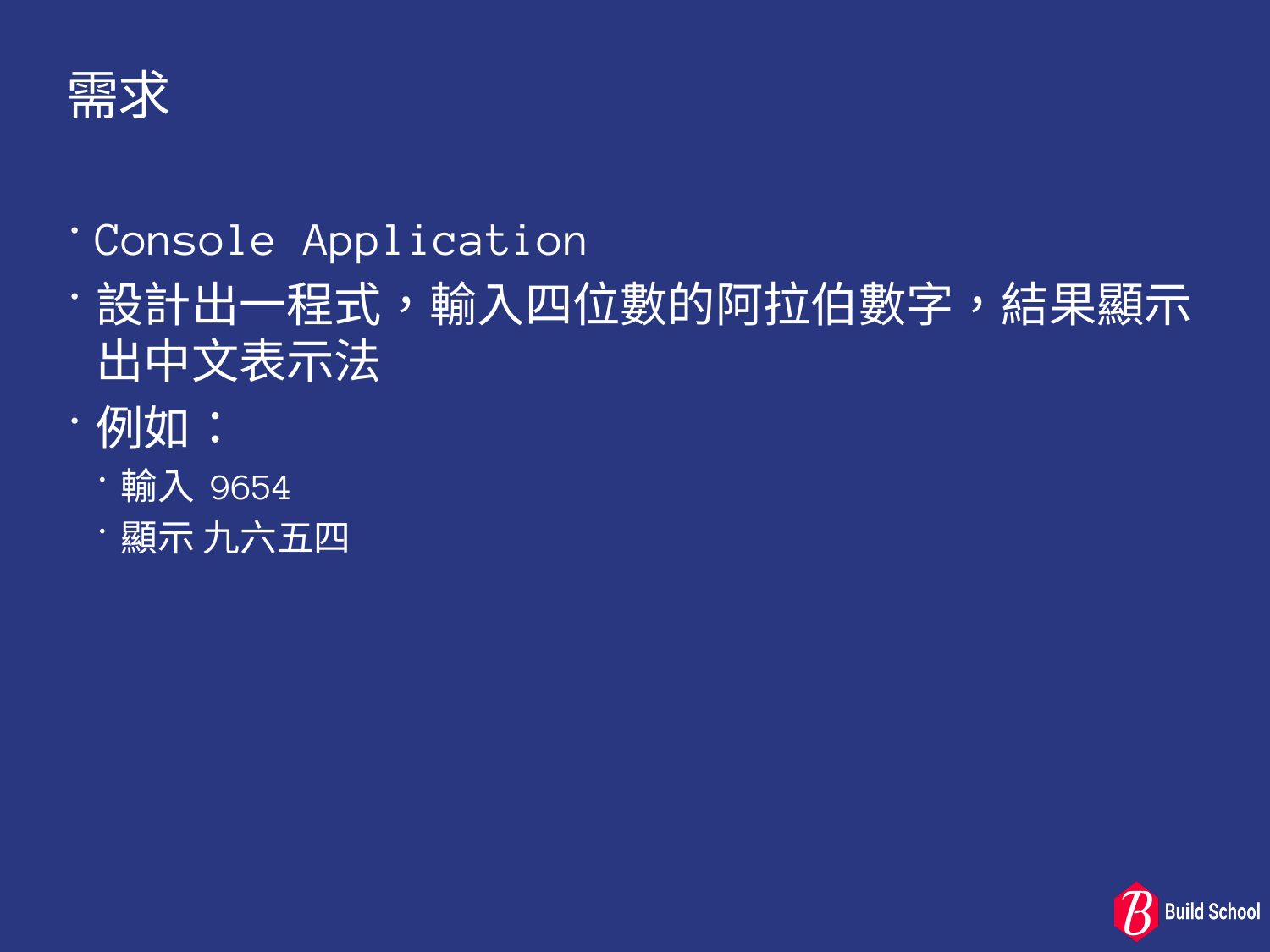

# 需求
Console Application
設計出一程式，輸入四位數的阿拉伯數字，結果顯示出中文表示法
例如：
輸入 9654
顯示 九六五四